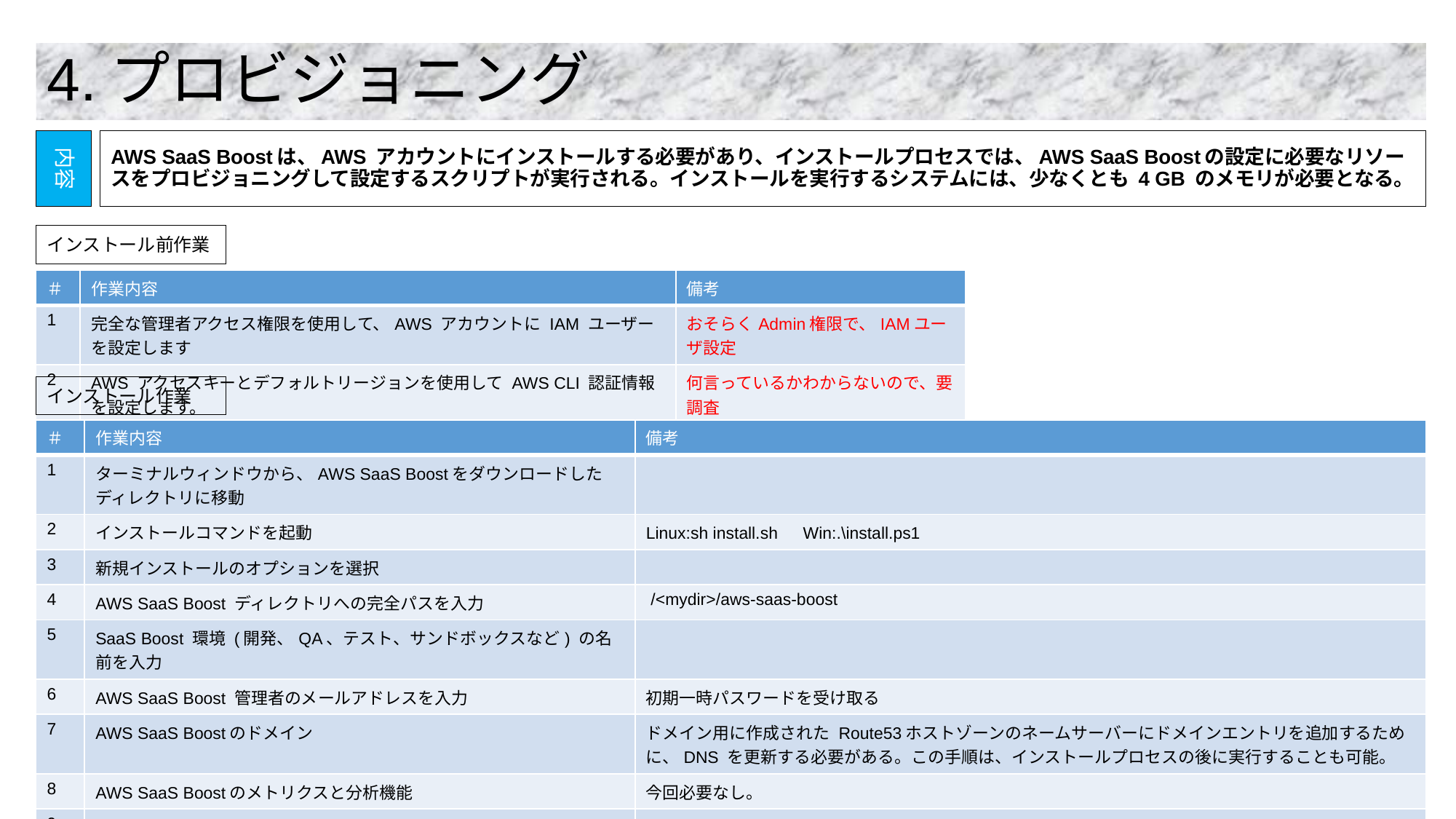

# 4.プロビジョニング
内容
AWS SaaS Boostは、AWS アカウントにインストールする必要があり、インストールプロセスでは、AWS SaaS Boostの設定に必要なリソースをプロビジョニングして設定するスクリプトが実行される。インストールを実行するシステムには、少なくとも 4 GB のメモリが必要となる。
インストール前作業
| ＃ | 作業内容 | 備考 |
| --- | --- | --- |
| 1 | 完全な管理者アクセス権限を使用して、AWS アカウントに IAM ユーザーを設定します | おそらくAdmin権限で、IAMユーザ設定 |
| 2 | AWS アクセスキーとデフォルトリージョンを使用して AWS CLI 認証情報を設定します。 | 何言っているかわからないので、要調査 |
インストール作業
| ＃ | 作業内容 | 備考 |
| --- | --- | --- |
| 1 | ターミナルウィンドウから、AWS SaaS Boostをダウンロードしたディレクトリに移動 |  |
| 2 | インストールコマンドを起動 | Linux:sh install.sh　Win:.\install.ps1 |
| 3 | 新規インストールのオプションを選択 |  |
| 4 | AWS SaaS Boost ディレクトリへの完全パスを入力 | /<mydir>/aws-saas-boost |
| 5 | SaaS Boost 環境 (開発、QA、テスト、サンドボックスなど) の名前を入力 |  |
| 6 | AWS SaaS Boost 管理者のメールアドレスを入力 | 初期一時パスワードを受け取る |
| 7 | AWS SaaS Boostのドメイン | ドメイン用に作成された Route53ホストゾーンのネームサーバーにドメインエントリを追加するために、DNS を更新する必要がある。この手順は、インストールプロセスの後に実行することも可能。 |
| 8 | AWS SaaS Boostのメトリクスと分析機能 | 今回必要なし。 |
| 9 | 共有ファイルシステム | アプリケーションが Windows ベースで、共有ファイルシステムが必要な場合は、Amazon FSx for Windows ファイルサーバーをサポートするために管理対象のアクティブディレクトリをデプロイする必要がある。 |
| 10 | インストールの設定を確認します。 |  |